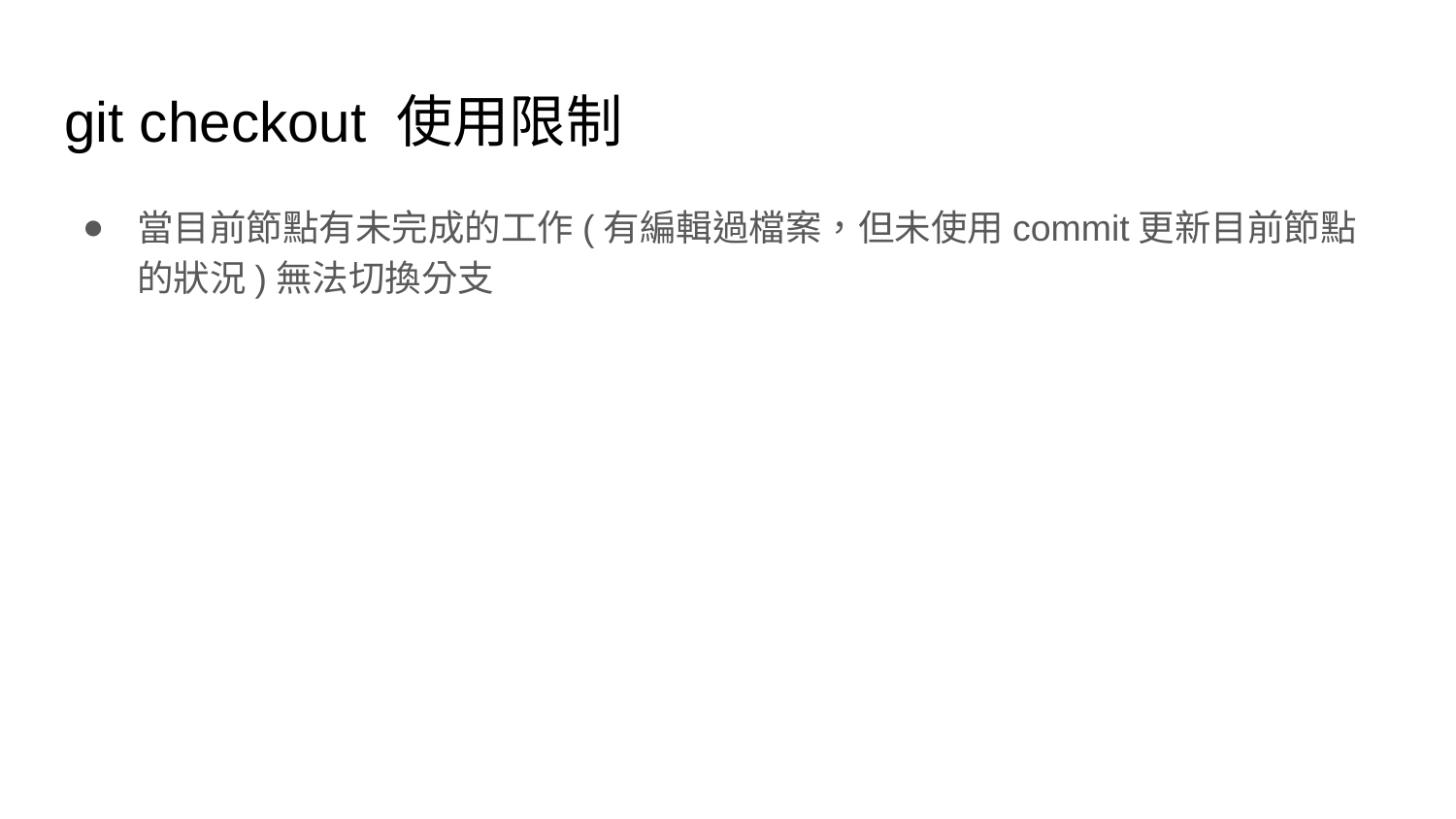

# git checkout 使用限制
當目前節點有未完成的工作(有編輯過檔案，但未使用commit更新目前節點的狀況)無法切換分支